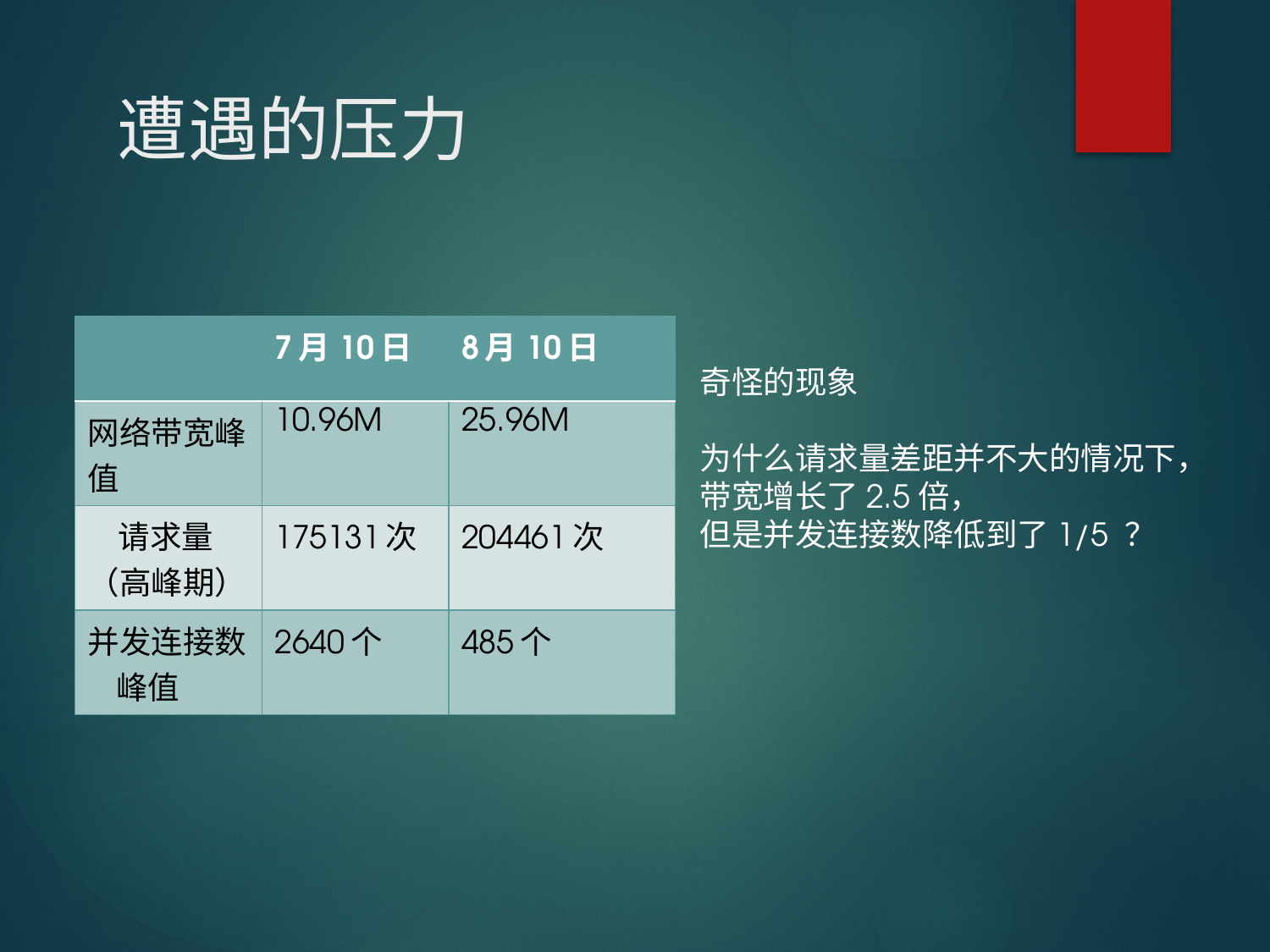

# 遭遇的压力
|  | 7月10日 | 8月10日 |
| --- | --- | --- |
| 网络带宽峰值 | 10.96M | 25.96M |
| 请求量（高峰期） | 175131次 | 204461次 |
| 并发连接数 峰值 | 2640个 | 485个 |
奇怪的现象

为什么请求量差距并不大的情况下，
带宽增长了2.5倍，
但是并发连接数降低到了1/5 ？